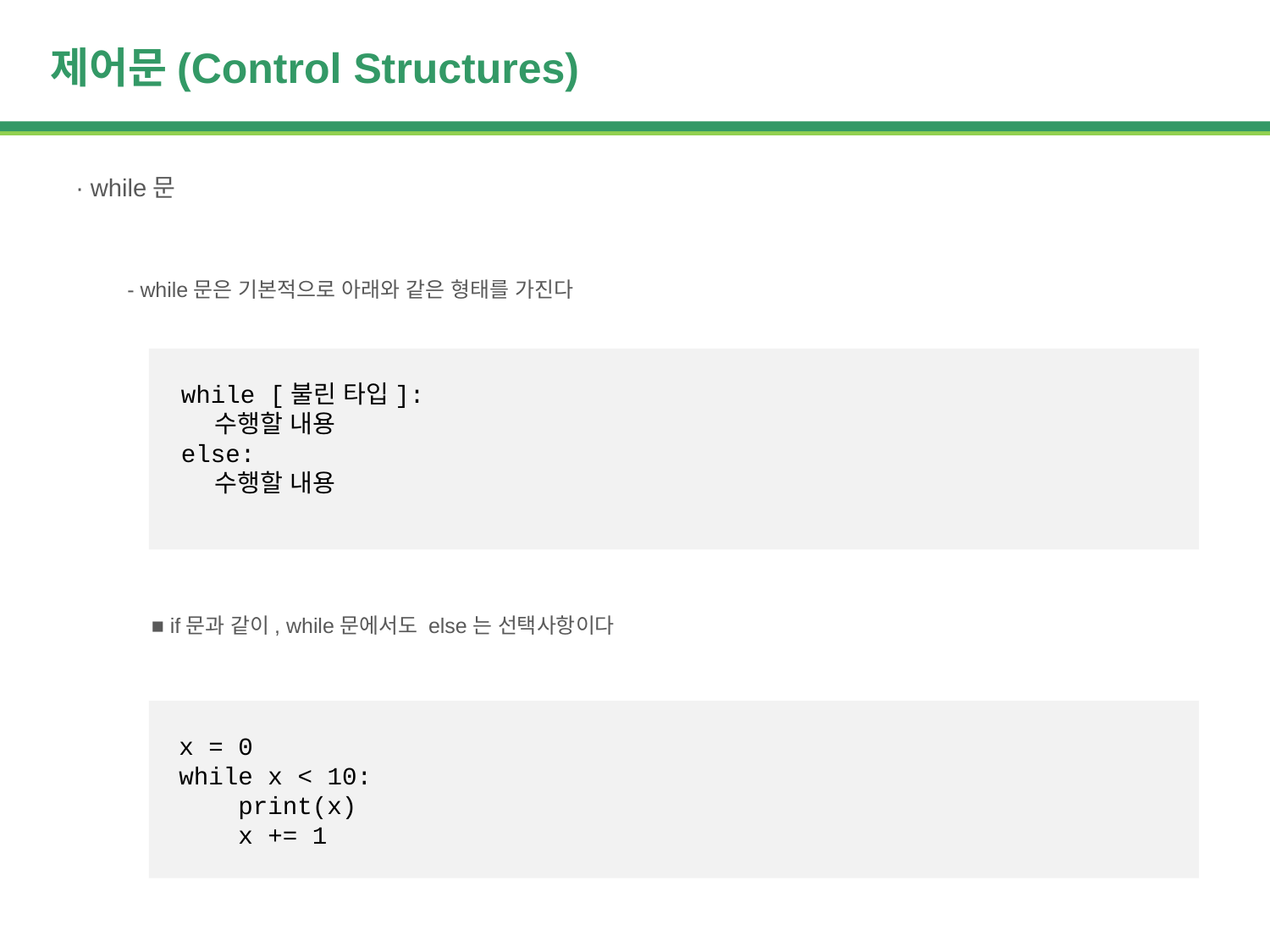

제어문(Control Structures)

∙ while문
- while문은 기본적으로 아래와 같은 형태를 가진다

while [불린 타입]:
    수행할 내용
else:
    수행할 내용
■ if문과 같이, while문에서도 else는 선택사항이다

x = 0
while x < 10:
    print(x)
    x += 1